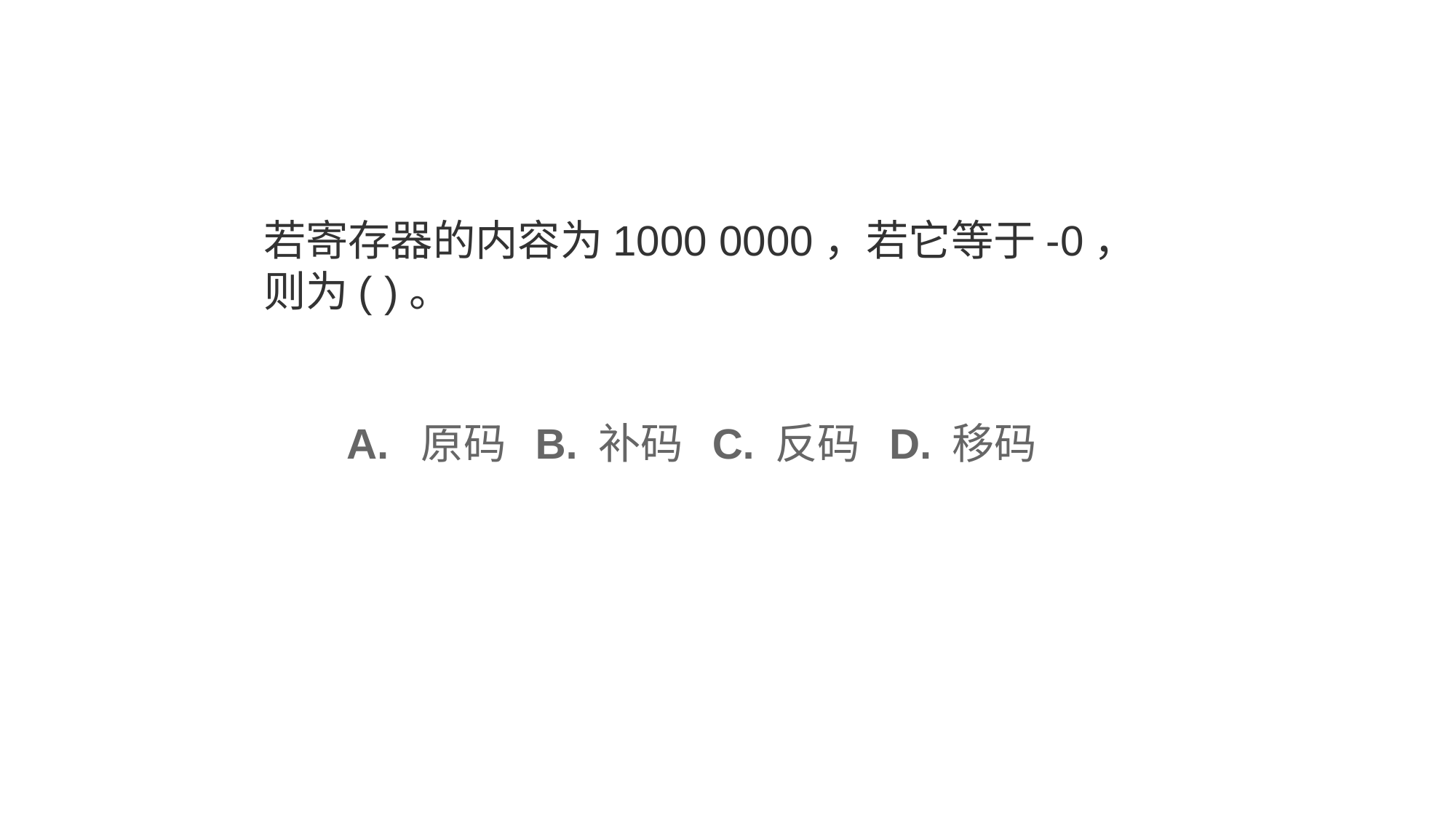

若寄存器的内容为1000 0000，若它等于-0，则为( )。

       A.  原码  B. 补码  C. 反码  D. 移码